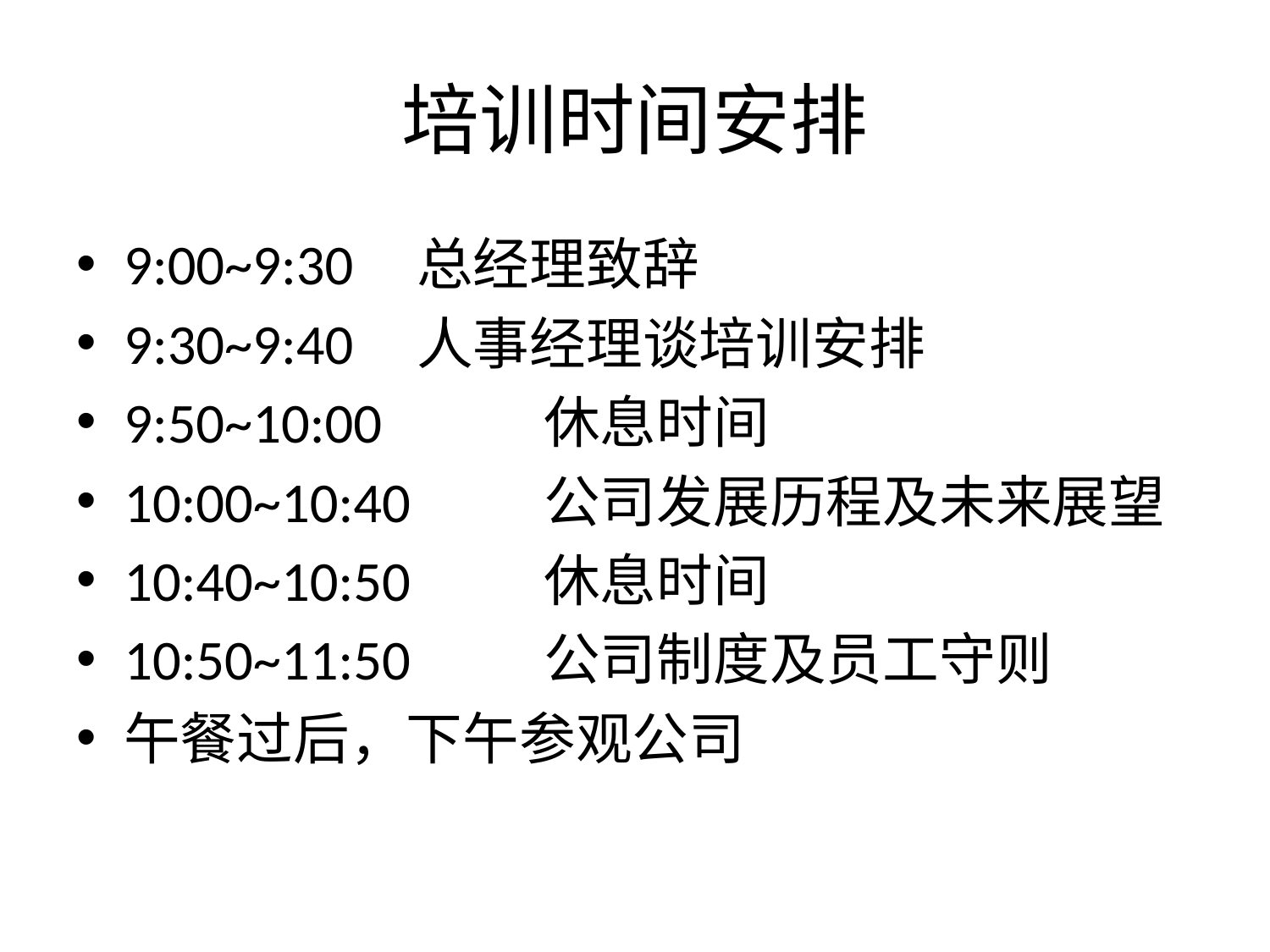

# 培训时间安排
9:00~9:30	  总经理致辞
9:30~9:40	  人事经理谈培训安排
9:50~10:00	  休息时间
10:00~10:40	  公司发展历程及未来展望
10:40~10:50	  休息时间
10:50~11:50	  公司制度及员工守则
午餐过后，下午参观公司